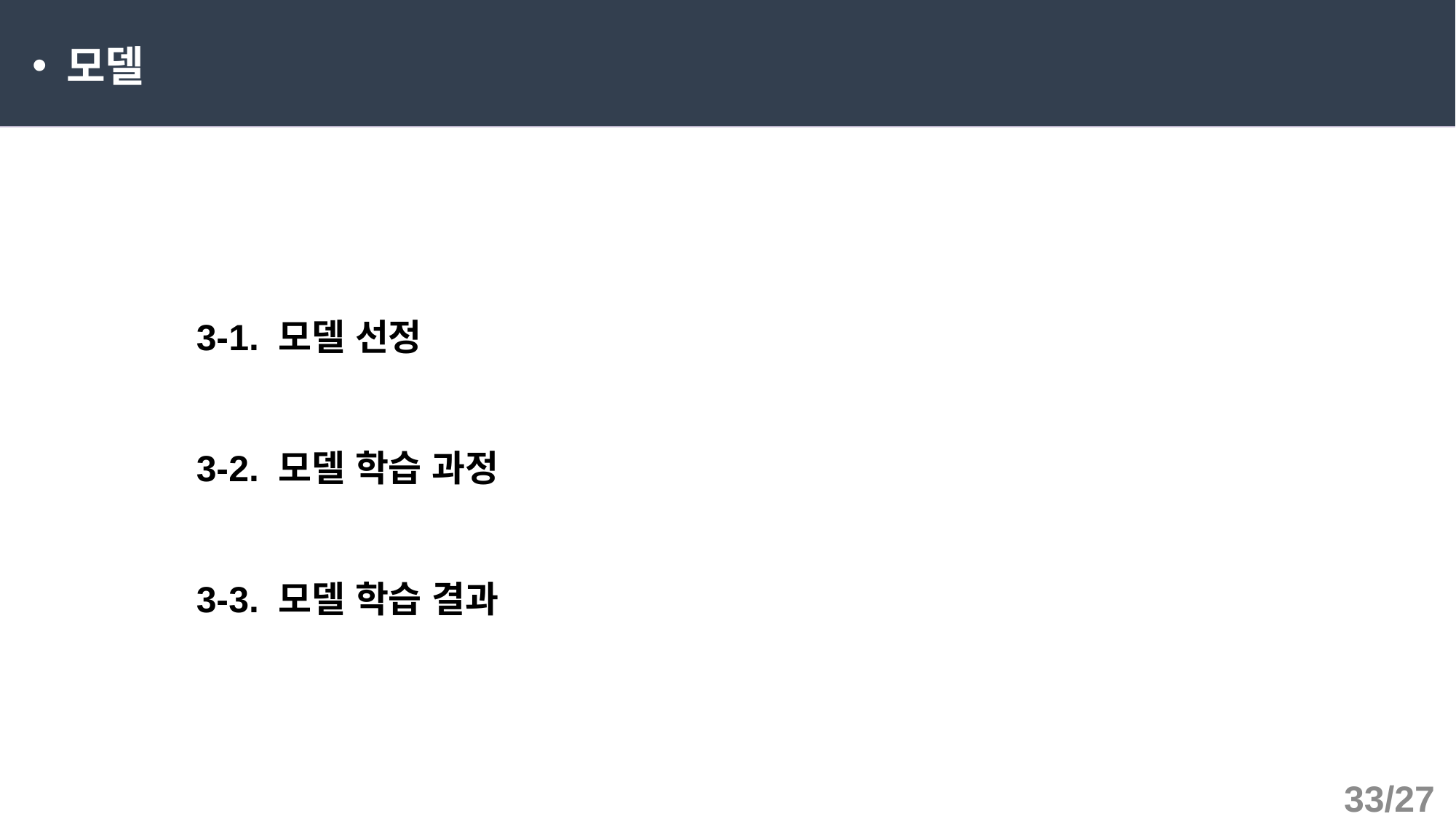

모델
	3-1. 모델 선정

	3-2. 모델 학습 과정

	3-3. 모델 학습 결과
33/27